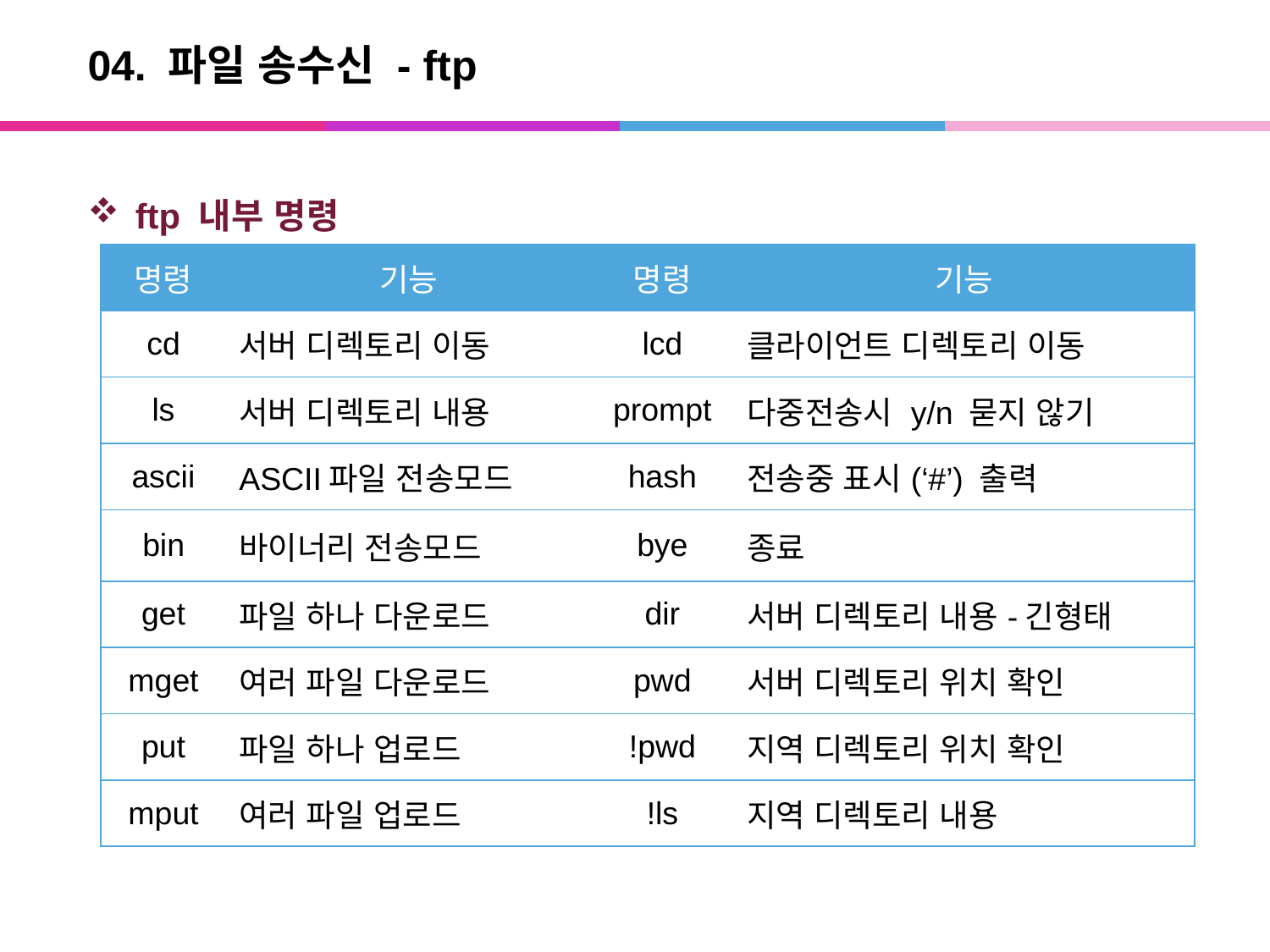

# 04. 파일 송수신 - ftp
ftp 내부 명령

| 명령 | 기능 | 명령 | 기능 |
| --- | --- | --- | --- |
| cd | 서버 디렉토리 이동 | lcd | 클라이언트 디렉토리 이동 |
| ls | 서버 디렉토리 내용 | prompt | 다중전송시 y/n 묻지 않기 |
| ascii | ASCII파일 전송모드 | hash | 전송중 표시(‘#’) 출력 |
| bin | 바이너리 전송모드 | bye | 종료 |
| get | 파일 하나 다운로드 | dir | 서버 디렉토리 내용-긴형태 |
| mget | 여러 파일 다운로드 | pwd | 서버 디렉토리 위치 확인 |
| put | 파일 하나 업로드 | !pwd | 지역 디렉토리 위치 확인 |
| mput | 여러 파일 업로드 | !ls | 지역 디렉토리 내용 |